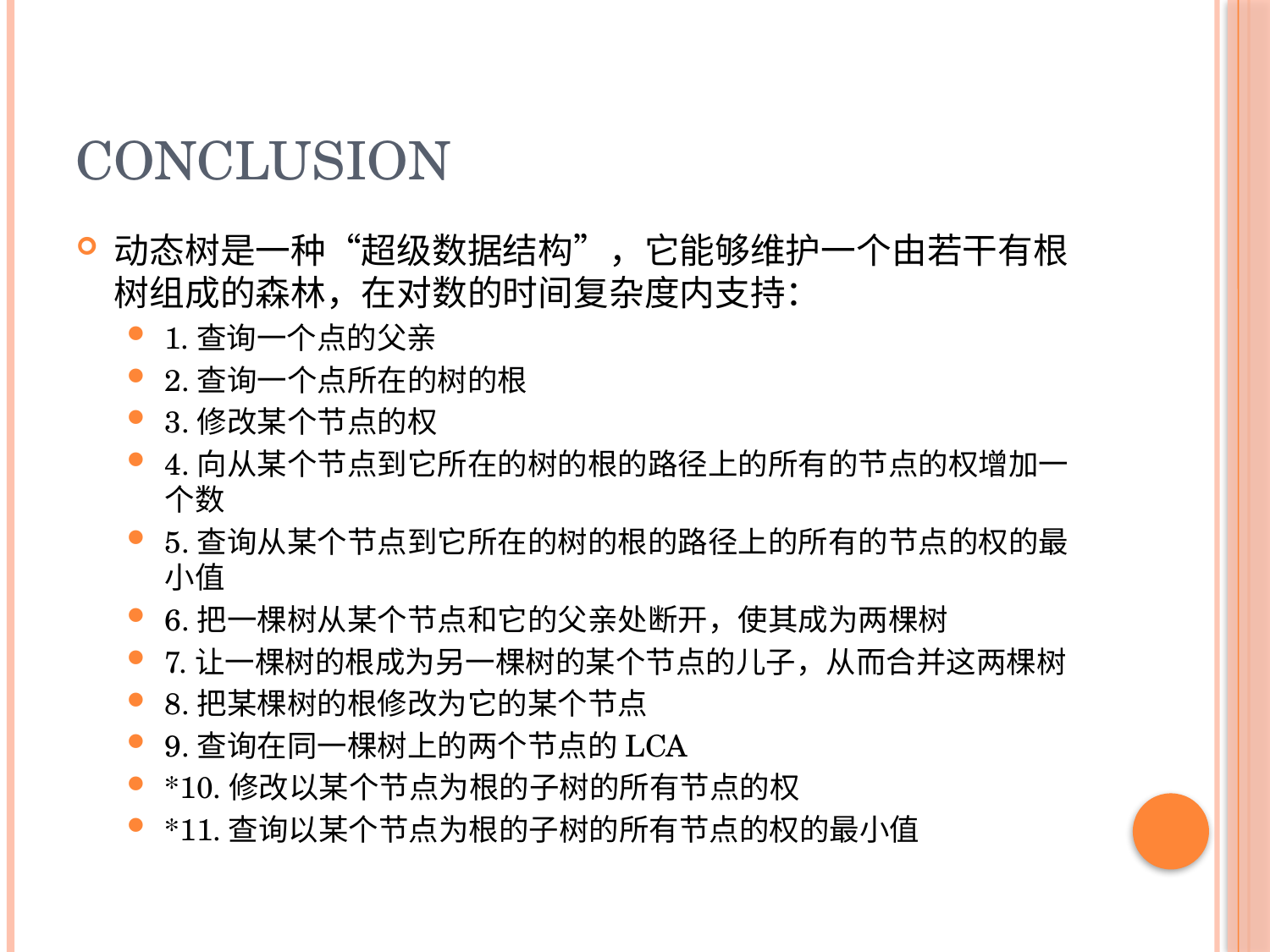

# Conclusion
动态树是一种“超级数据结构”，它能够维护一个由若干有根树组成的森林，在对数的时间复杂度内支持：
1.查询一个点的父亲
2.查询一个点所在的树的根
3.修改某个节点的权
4.向从某个节点到它所在的树的根的路径上的所有的节点的权增加一个数
5.查询从某个节点到它所在的树的根的路径上的所有的节点的权的最小值
6.把一棵树从某个节点和它的父亲处断开，使其成为两棵树
7.让一棵树的根成为另一棵树的某个节点的儿子，从而合并这两棵树
8.把某棵树的根修改为它的某个节点
9.查询在同一棵树上的两个节点的LCA
*10.修改以某个节点为根的子树的所有节点的权
*11.查询以某个节点为根的子树的所有节点的权的最小值